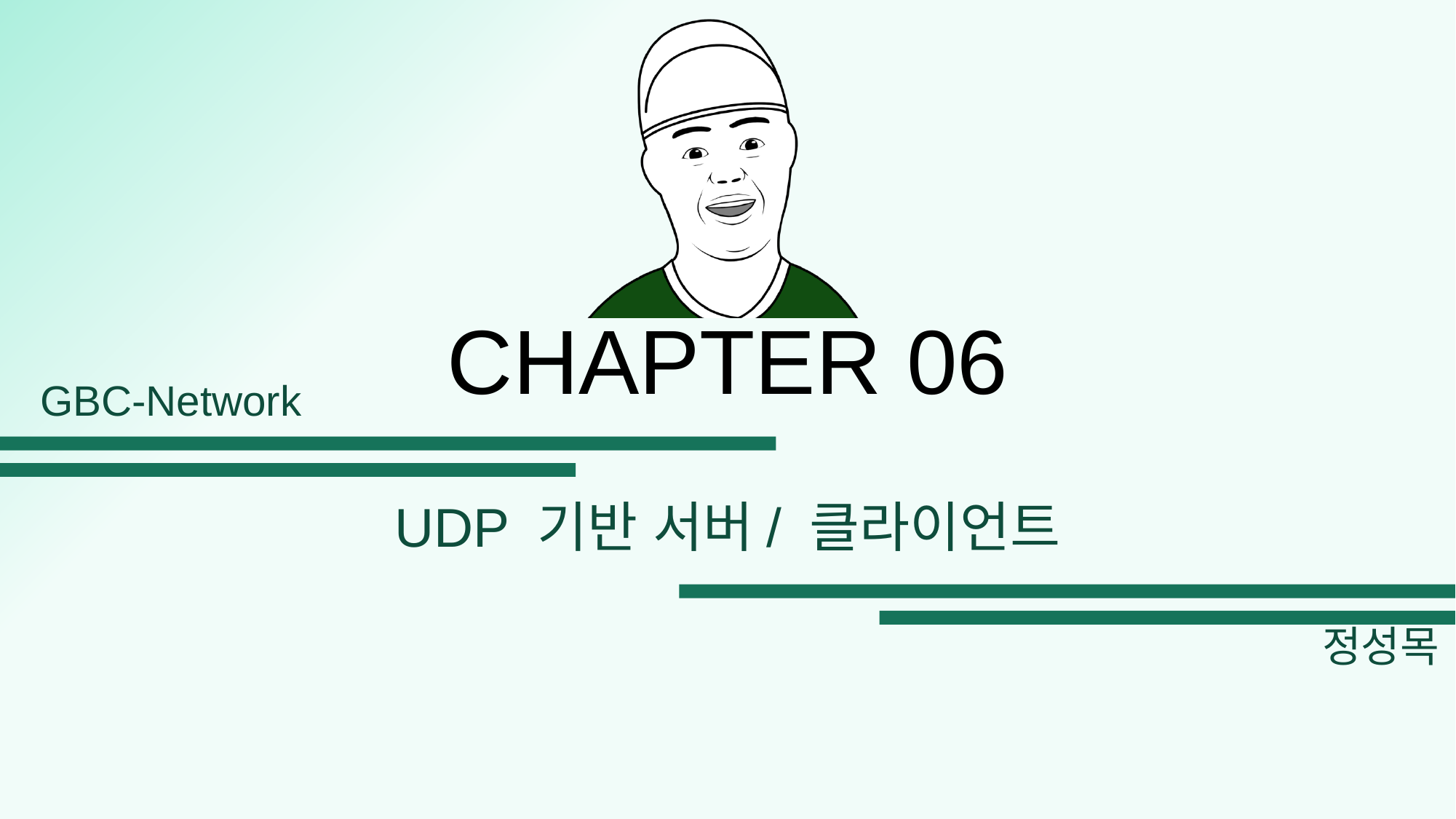

# CHAPTER 06
UDP 기반 서버/ 클라이언트